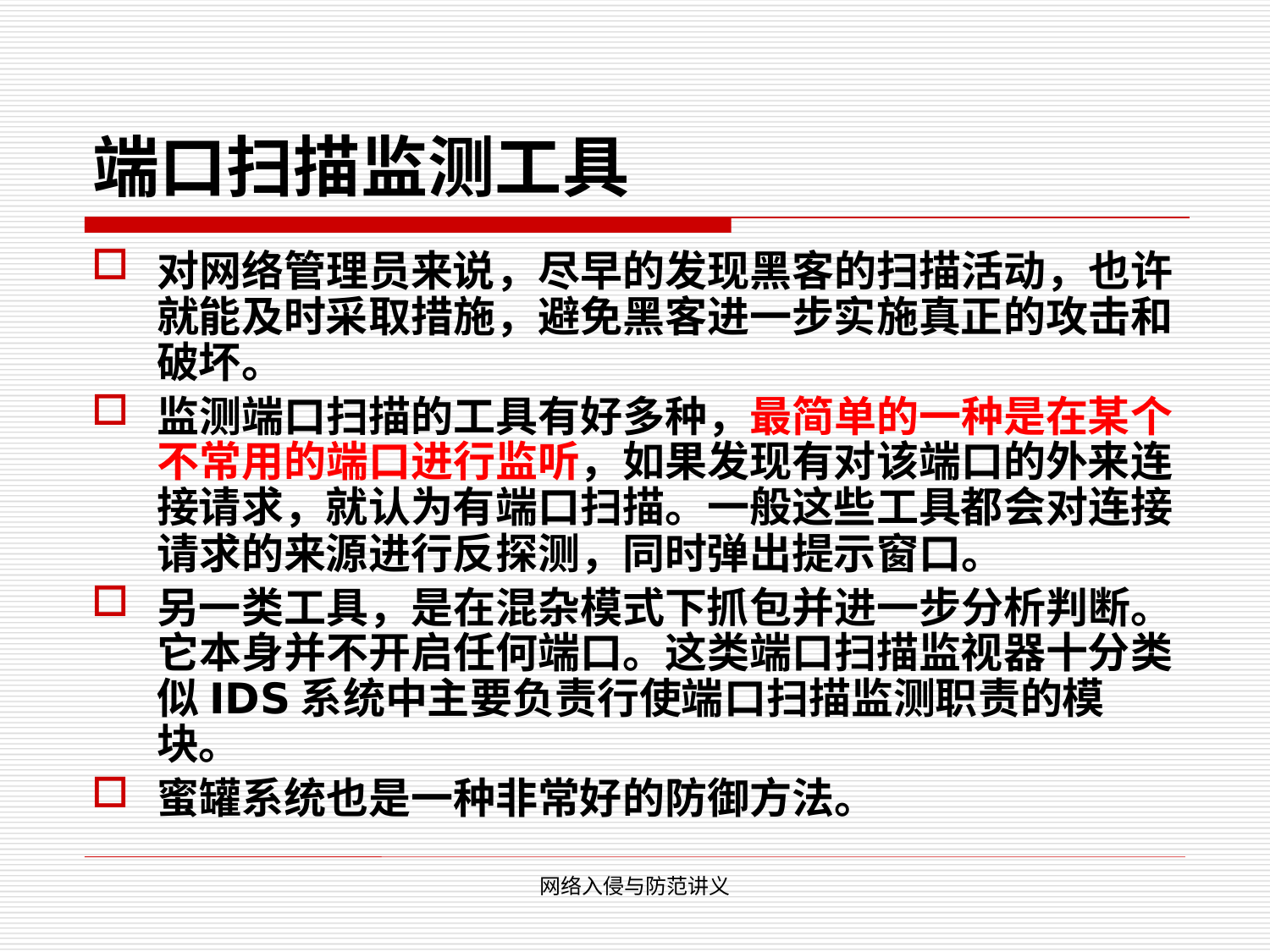

# 端口扫描监测工具
对网络管理员来说，尽早的发现黑客的扫描活动，也许就能及时采取措施，避免黑客进一步实施真正的攻击和破坏。
监测端口扫描的工具有好多种，最简单的一种是在某个不常用的端口进行监听，如果发现有对该端口的外来连接请求，就认为有端口扫描。一般这些工具都会对连接请求的来源进行反探测，同时弹出提示窗口。
另一类工具，是在混杂模式下抓包并进一步分析判断。它本身并不开启任何端口。这类端口扫描监视器十分类似IDS系统中主要负责行使端口扫描监测职责的模块。
蜜罐系统也是一种非常好的防御方法。
网络入侵与防范讲义
158